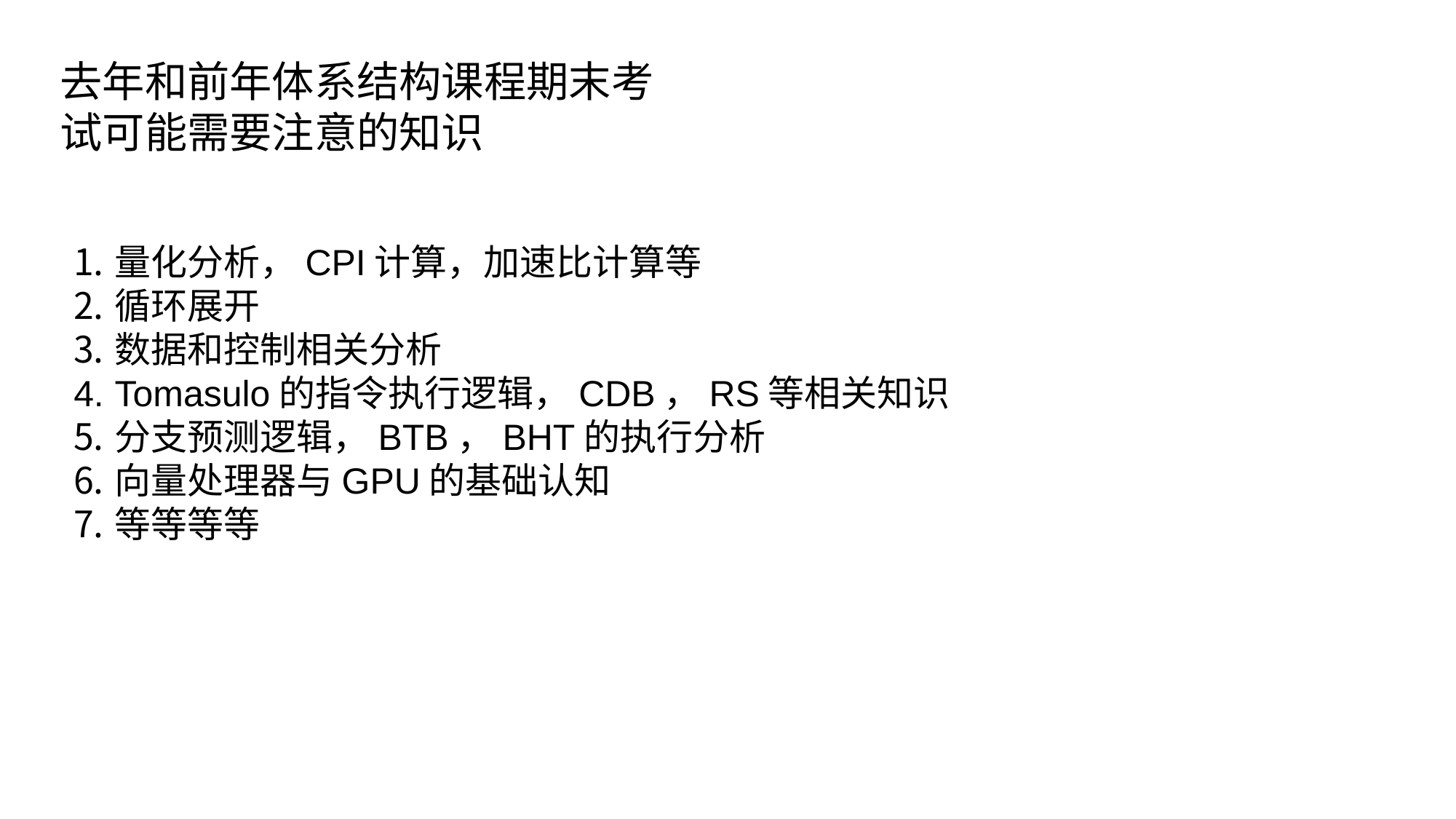

去年和前年体系结构课程期末考试可能需要注意的知识
量化分析，CPI计算，加速比计算等
循环展开
数据和控制相关分析
Tomasulo的指令执行逻辑，CDB，RS等相关知识
分支预测逻辑，BTB，BHT的执行分析
向量处理器与GPU的基础认知
等等等等